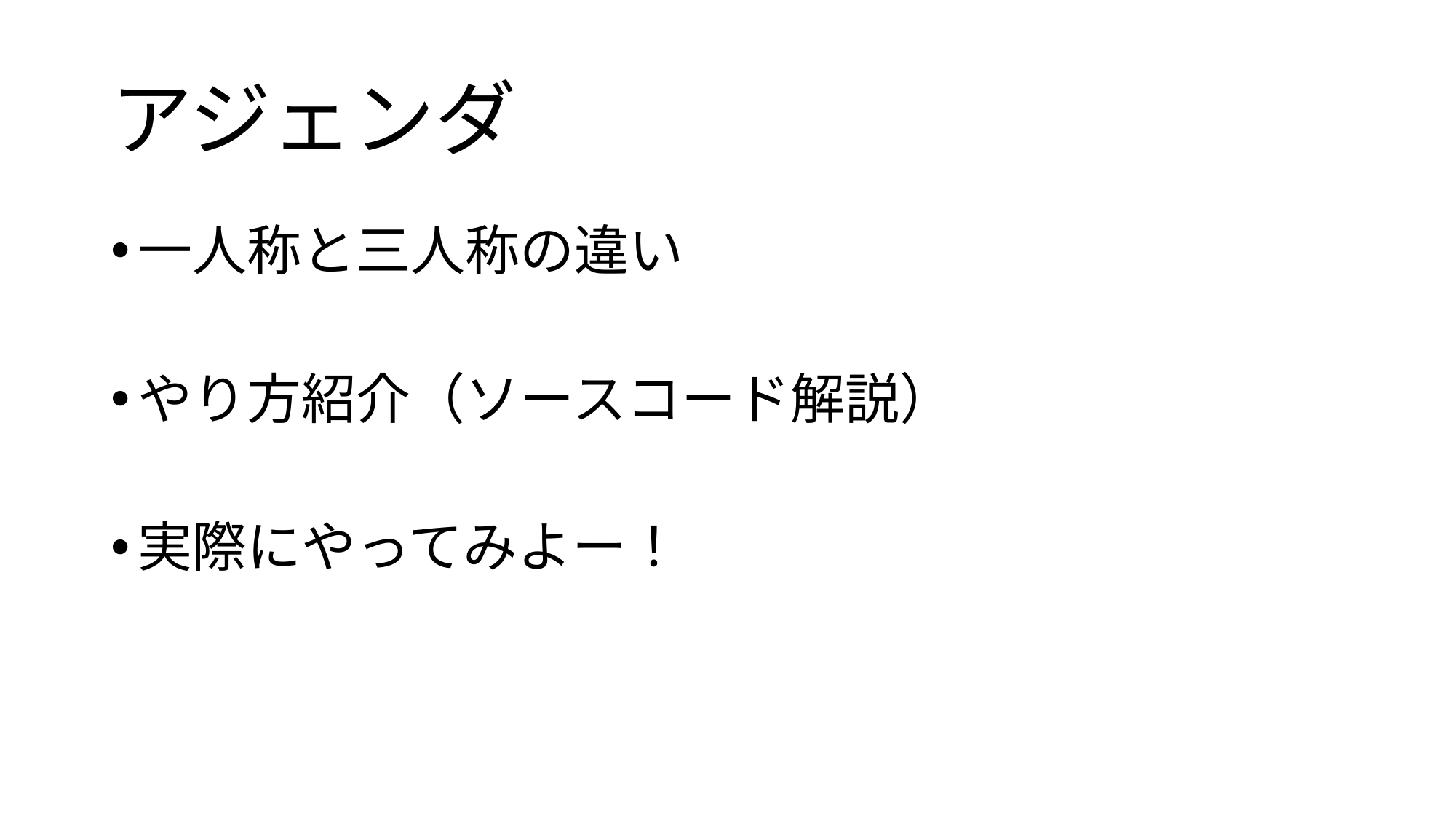

# アジェンダ
一人称と三人称の違い

やり方紹介（ソースコード解説）

実際にやってみよー！